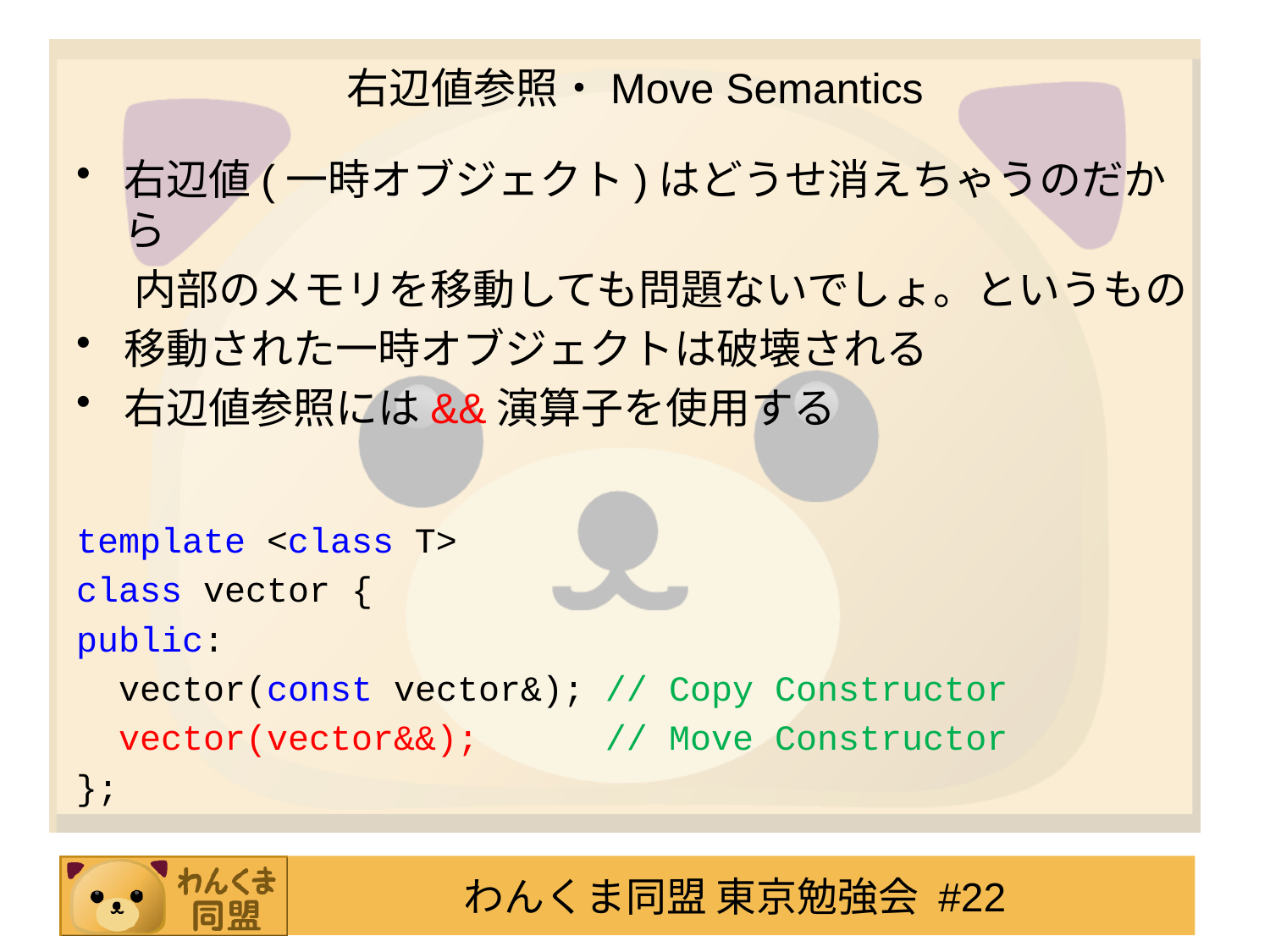

# 右辺値参照・Move Semantics
右辺値(一時オブジェクト)はどうせ消えちゃうのだから
     内部のメモリを移動しても問題ないでしょ。というもの
移動された一時オブジェクトは破壊される
右辺値参照には&&演算子を使用する

template <class T>
class vector {
public:
  vector(const vector&); // Copy Constructor
  vector(vector&&);      // Move Constructor
};